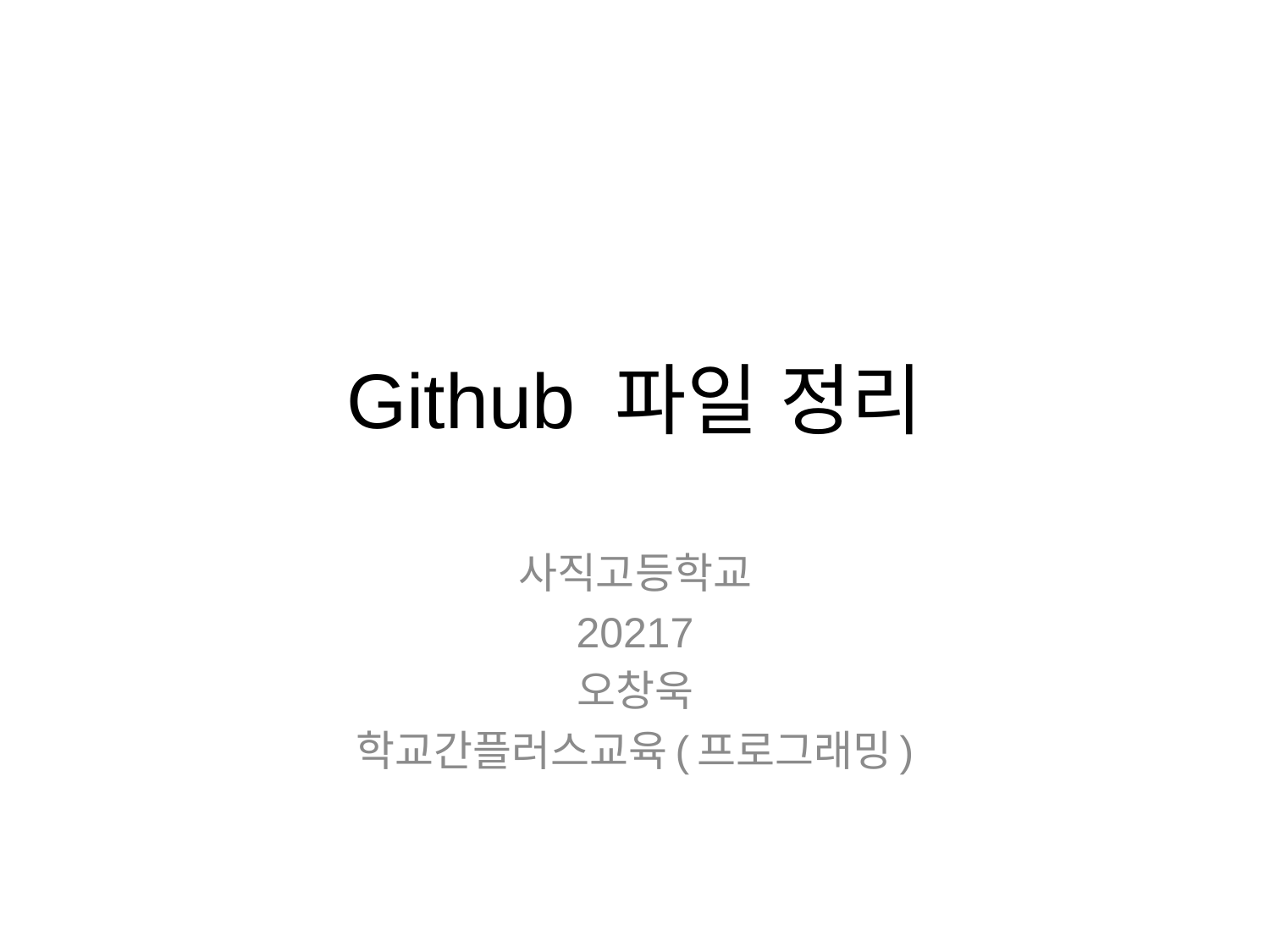

# Github 파일 정리
사직고등학교
20217
오창욱
학교간플러스교육(프로그래밍)